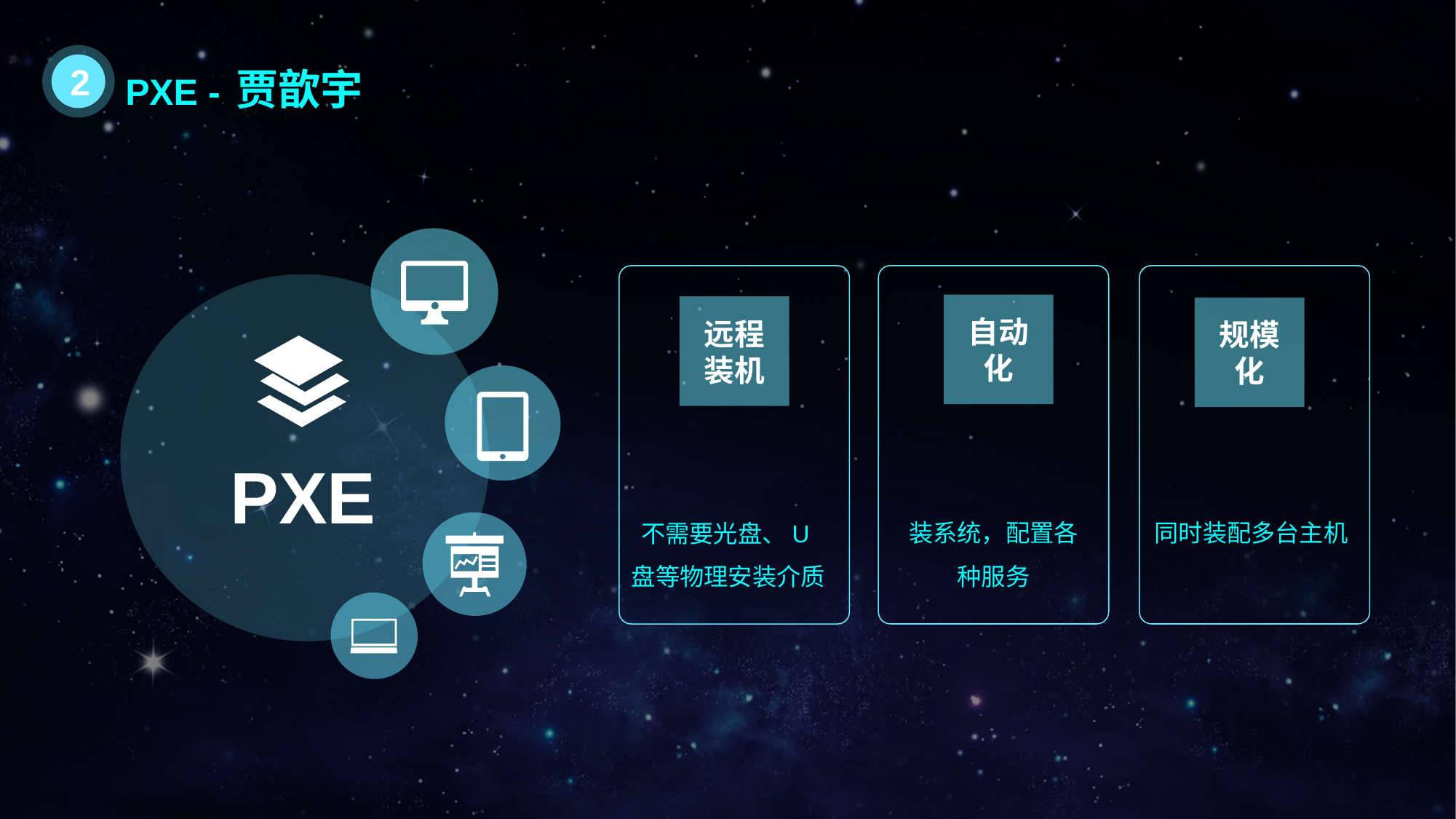

2
PXE - 贾歆宇

PXE

自动化
装系统，配置各种服务

规模化
同时装配多台主机

远程装机
不需要光盘、U盘等物理安装介质